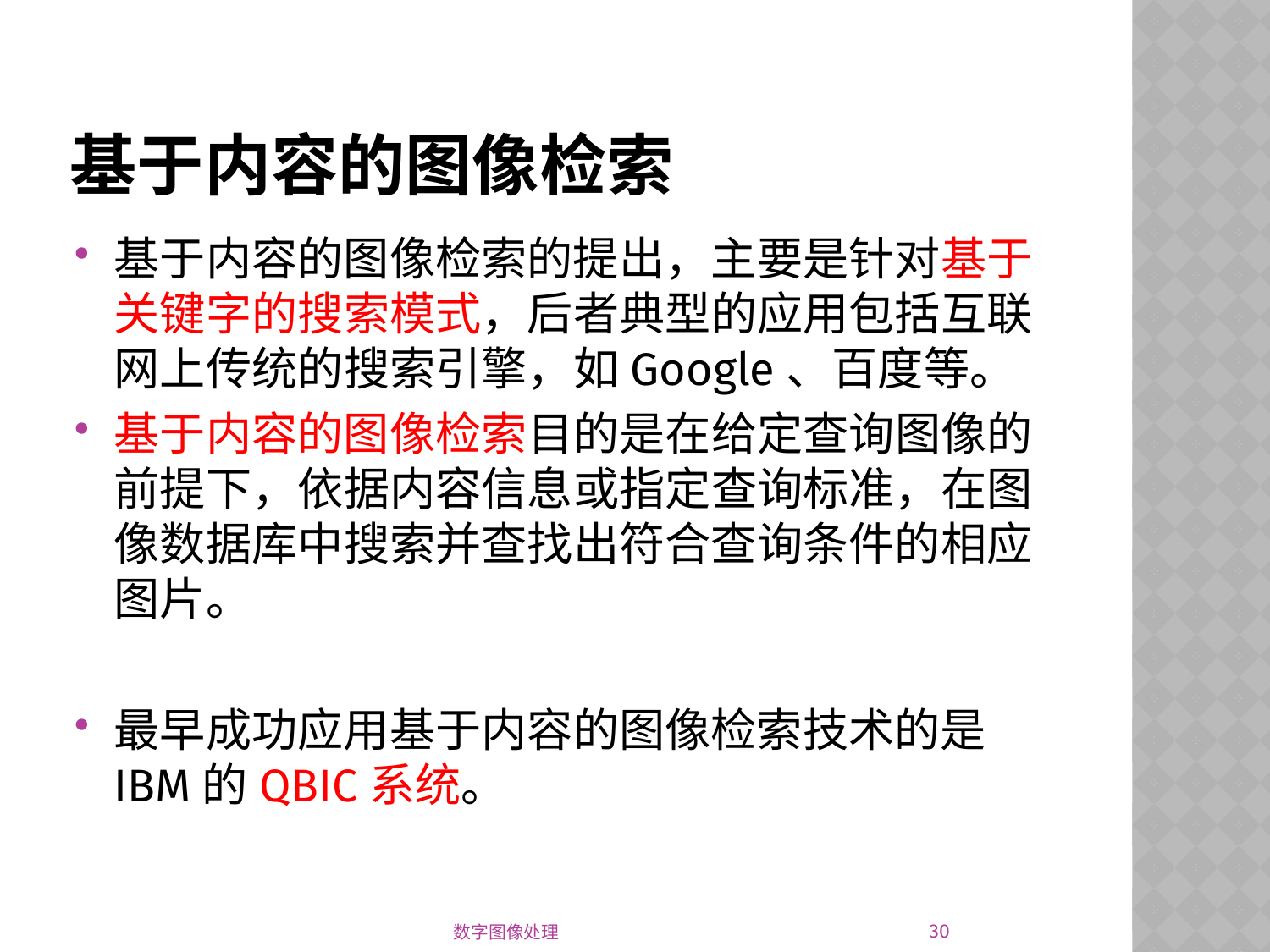

# 基于内容的图像检索
基于内容的图像检索的提出，主要是针对基于关键字的搜索模式，后者典型的应用包括互联网上传统的搜索引擎，如Google、百度等。
基于内容的图像检索目的是在给定查询图像的前提下，依据内容信息或指定查询标准，在图像数据库中搜索并查找出符合查询条件的相应图片。

最早成功应用基于内容的图像检索技术的是IBM的QBIC系统。
30
数字图像处理